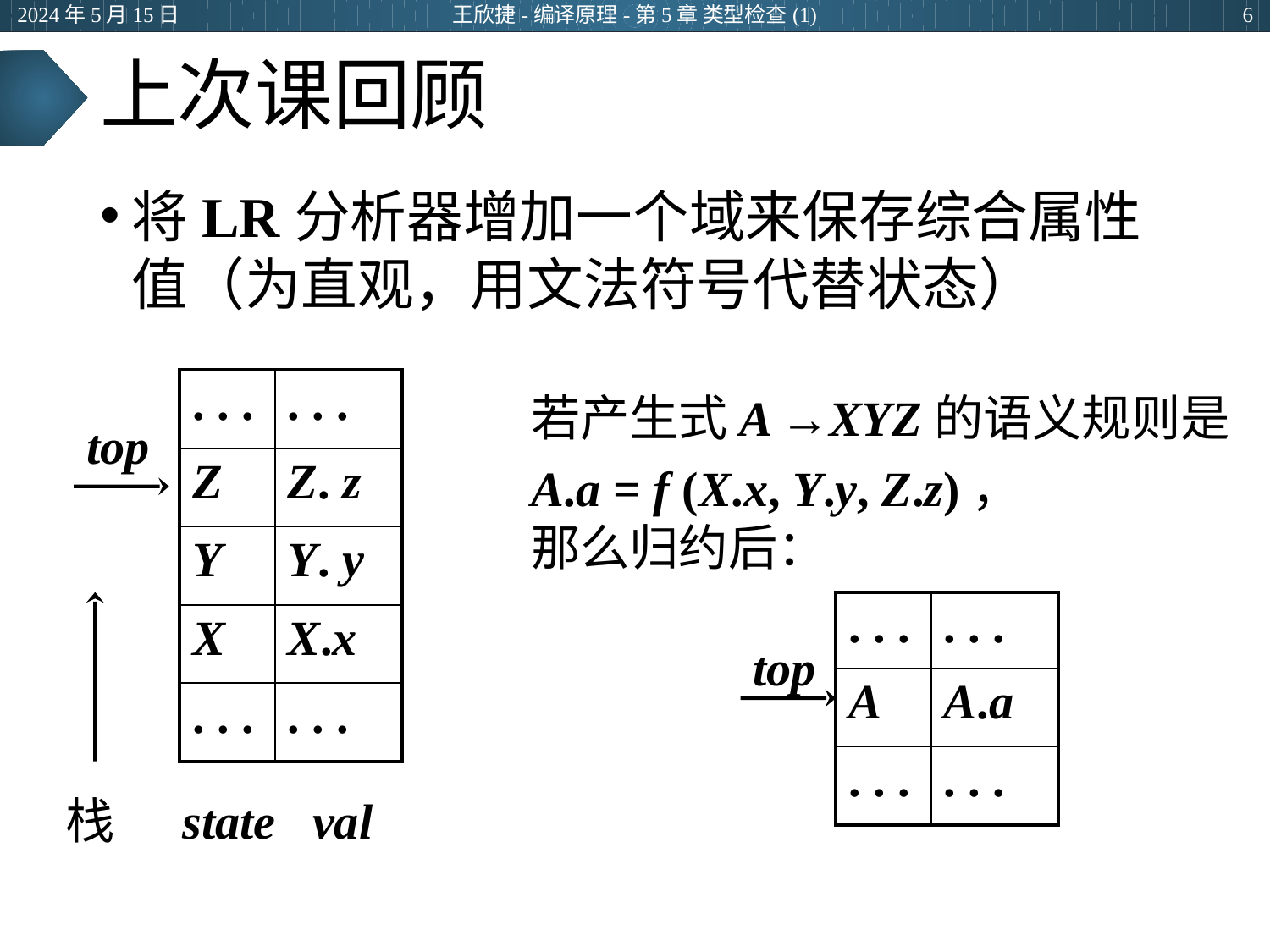

2024年5月15日
王欣捷-编译原理-第5章 类型检查(1)
6
# 上次课回顾
将LR分析器增加一个域来保存综合属性值（为直观，用文法符号代替状态）

| . . . | . . . |
| --- | --- |
| Z | Z. z |
| Y | Y. y |
| X | X.x |
| . . . | . . . |
若产生式A →XYZ的语义规则是
A.a = f (X.x, Y.y, Z.z)，
那么归约后：
top

| . . . | . . . |
| --- | --- |
| A | A.a |
| . . . | . . . |
top

栈     state   val